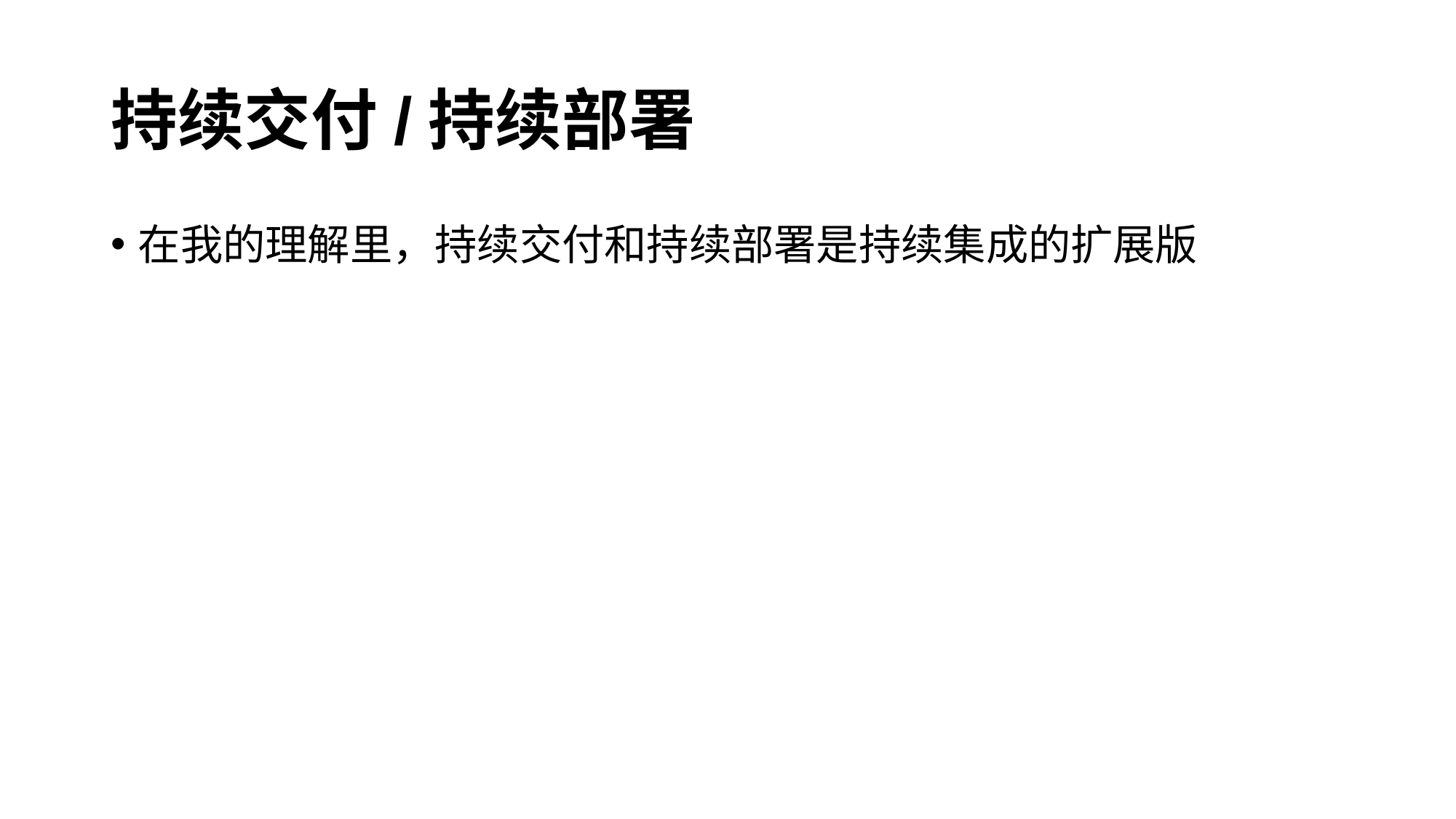

# 持续交付/持续部署
在我的理解里，持续交付和持续部署是持续集成的扩展版